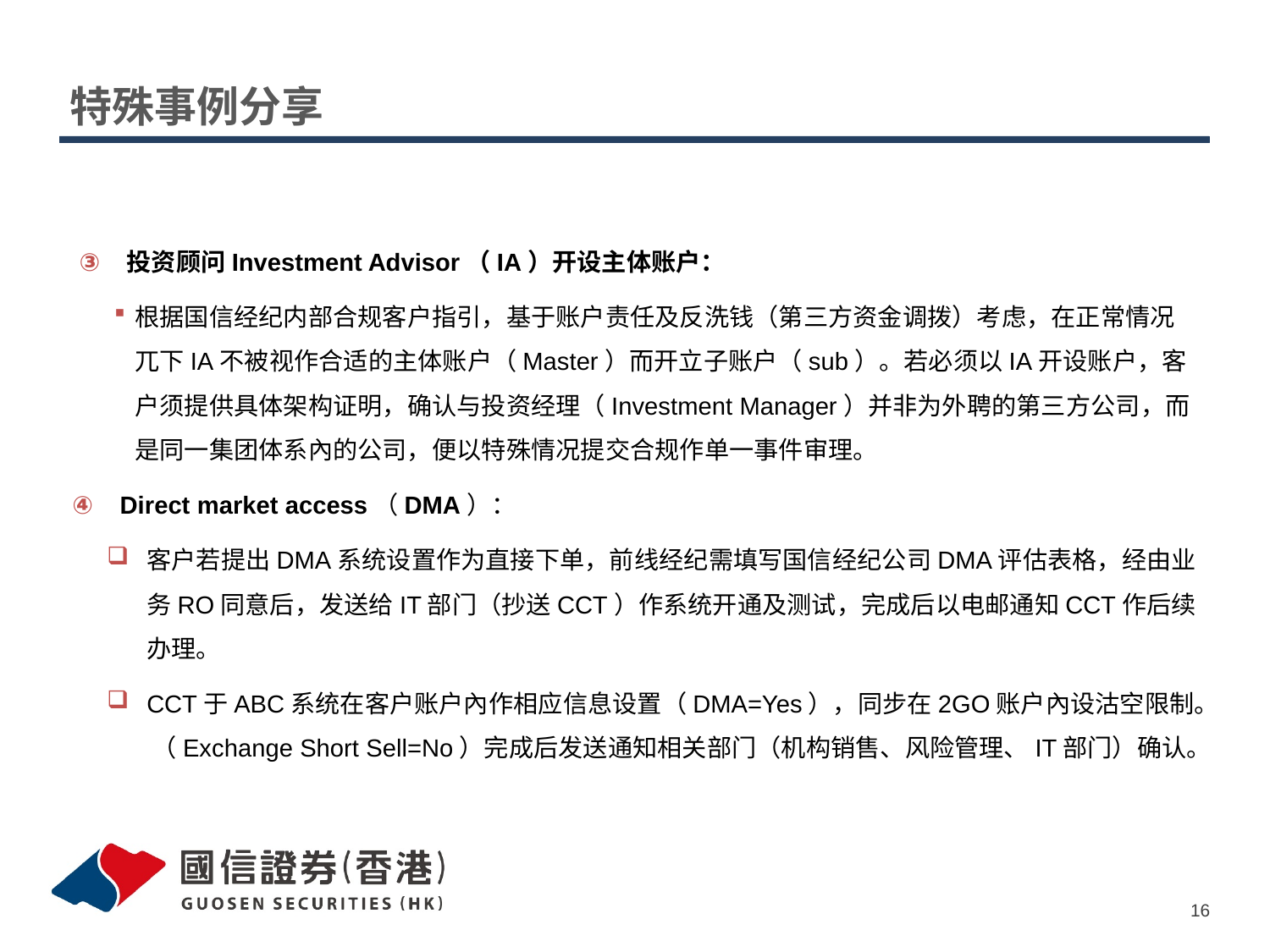

# 特殊事例分享

投资顾问Investment Advisor（IA）开设主体账户：
根据国信经纪内部合规客户指引，基于账户责任及反洗钱（第三方资金调拨）考虑，在正常情况兀下IA不被视作合适的主体账户（Master）而开立子账户（sub）。若必须以IA开设账户，客户须提供具体架构证明，确认与投资经理（Investment Manager）并非为外聘的第三方公司，而是同一集团体系內的公司，便以特殊情况提交合规作单一事件审理。
Direct market access（DMA）：
客户若提出DMA系统设置作为直接下单，前线经纪需填写国信经纪公司DMA评估表格，经由业务RO同意后，发送给IT部门（抄送CCT）作系统开通及测试，完成后以电邮通知CCT作后续办理。
CCT于ABC系统在客户账户內作相应信息设置（DMA=Yes），同步在2GO账户內设沽空限制。 （Exchange Short Sell=No）完成后发送通知相关部门（机构销售、风险管理、IT部门）确认。